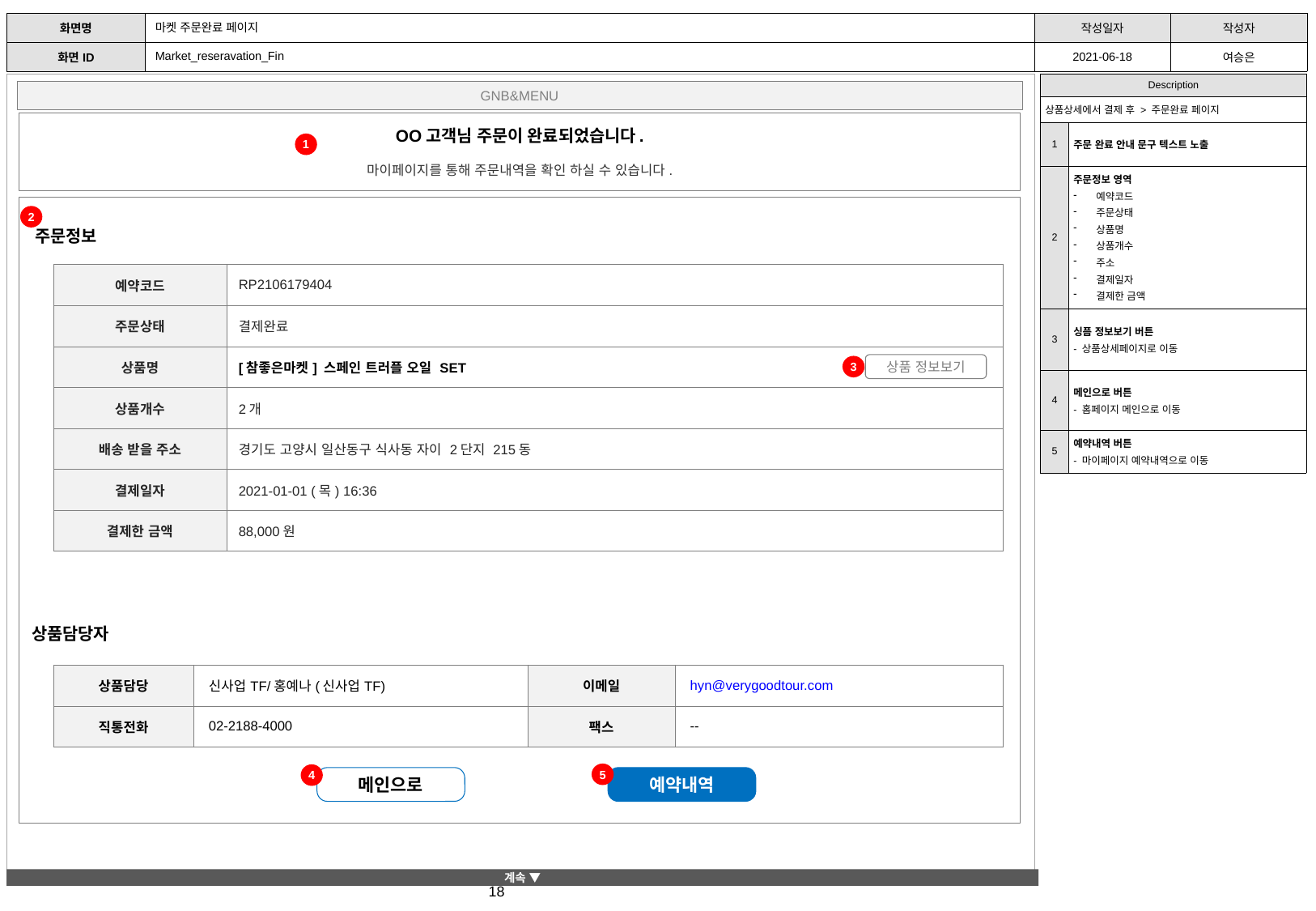

마켓 주문완료 페이지
Market_reseravation_Fin
| Description |  |
| --- | --- |
| 상품상세에서 결제 후 > 주문완료 페이지 |  |
| 1 | 주문 완료 안내 문구 텍스트 노출 |
| 2 | 주문정보 영역 예약코드 주문상태 상품명 상품개수 주소 결제일자 결제한 금액 |
| 3 | 싱픔 정보보기 버튼 - 상품상세페이지로 이동 |
| 4 | 메인으로 버튼 - 홈페이지 메인으로 이동 |
| 5 | 예약내역 버튼 - 마이페이지 예약내역으로 이동 |
GNB&MENU
OO고객님 주문이 완료되었습니다.

마이페이지를 통해 주문내역을 확인 하실 수 있습니다.
1

2
주문정보
| 예약코드 | RP2106179404 |
| --- | --- |
| 주문상태 | 결제완료 |
| 상품명 | [참좋은마켓] 스페인 트러플 오일 SET |
| 상품개수 | 2개 |
| 배송 받을 주소 | 경기도 고양시 일산동구 식사동 자이 2단지 215동 |
| 결제일자 | 2021-01-01 (목) 16:36 |
| 결제한 금액 | 88,000원 |
상품 정보보기
3
상품담당자
| 상품담당 | 신사업TF/홍예나(신사업TF) | 이메일 | hyn@verygoodtour.com |
| --- | --- | --- | --- |
| 직통전화 | 02-2188-4000 | 팩스 | -- |
5
4
메인으로
예약내역
계속 ▼